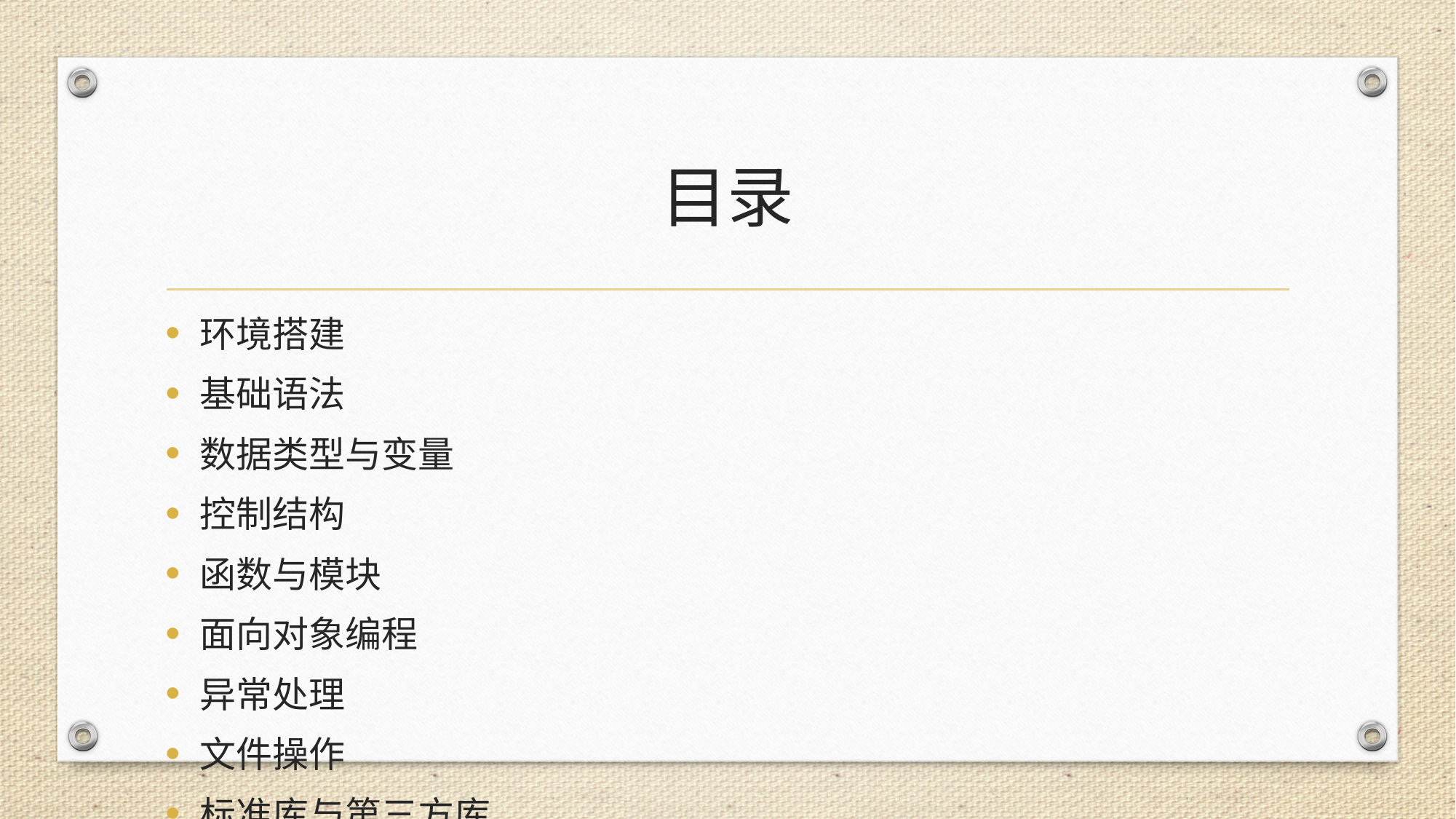

# 目录
环境搭建
基础语法
数据类型与变量
控制结构
函数与模块
面向对象编程
异常处理
文件操作
标准库与第三方库
网络编程
数据库操作
项目实战
总结与展望